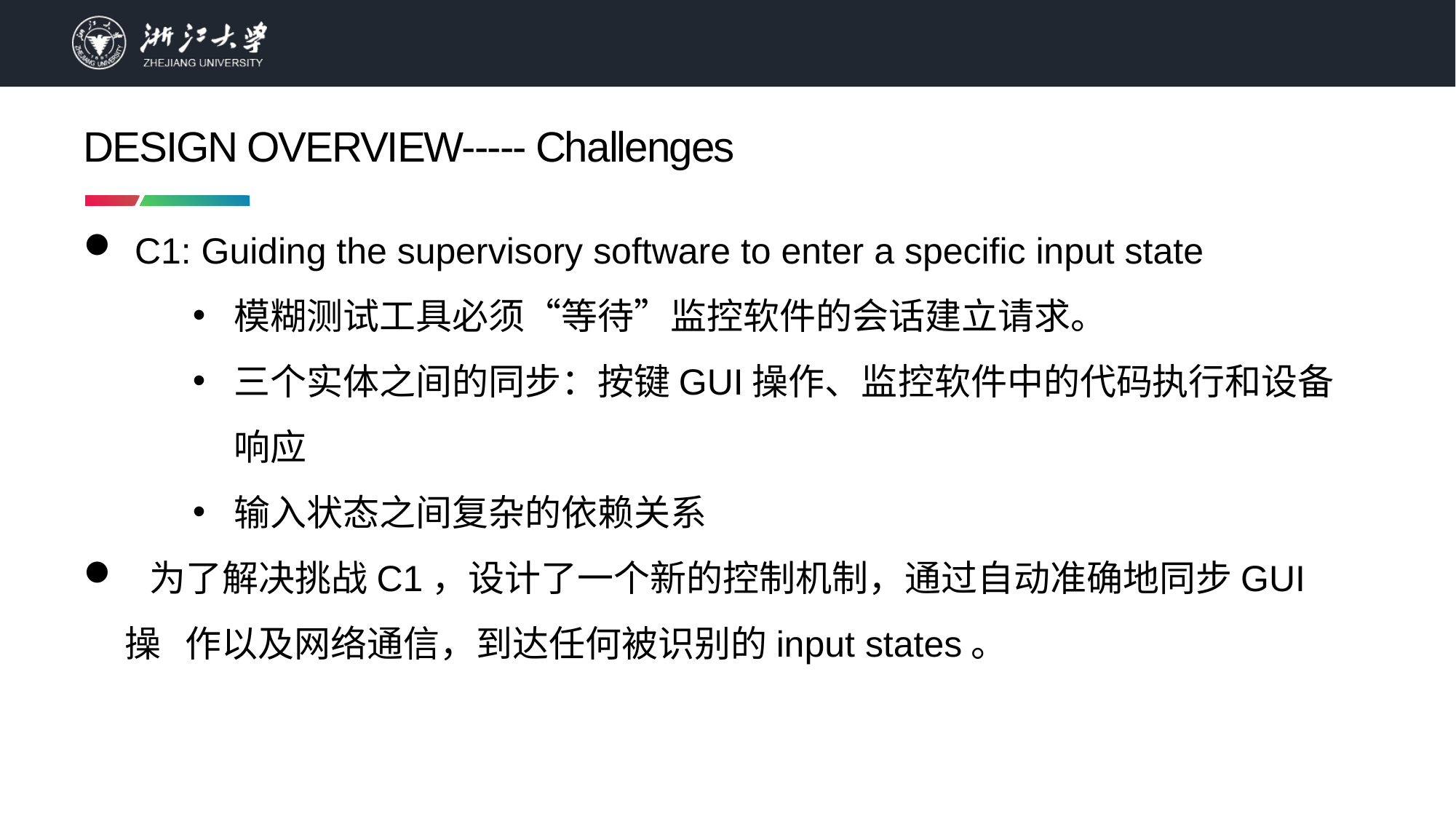

# DESIGN OVERVIEW----- Challenges
 C1: Guiding the supervisory software to enter a specific input state
模糊测试工具必须“等待”监控软件的会话建立请求。
三个实体之间的同步：按键GUI操作、监控软件中的代码执行和设备响应
输入状态之间复杂的依赖关系
  为了解决挑战C1，设计了一个新的控制机制，通过自动准确地同步GUI操   作以及网络通信，到达任何被识别的input states。

20